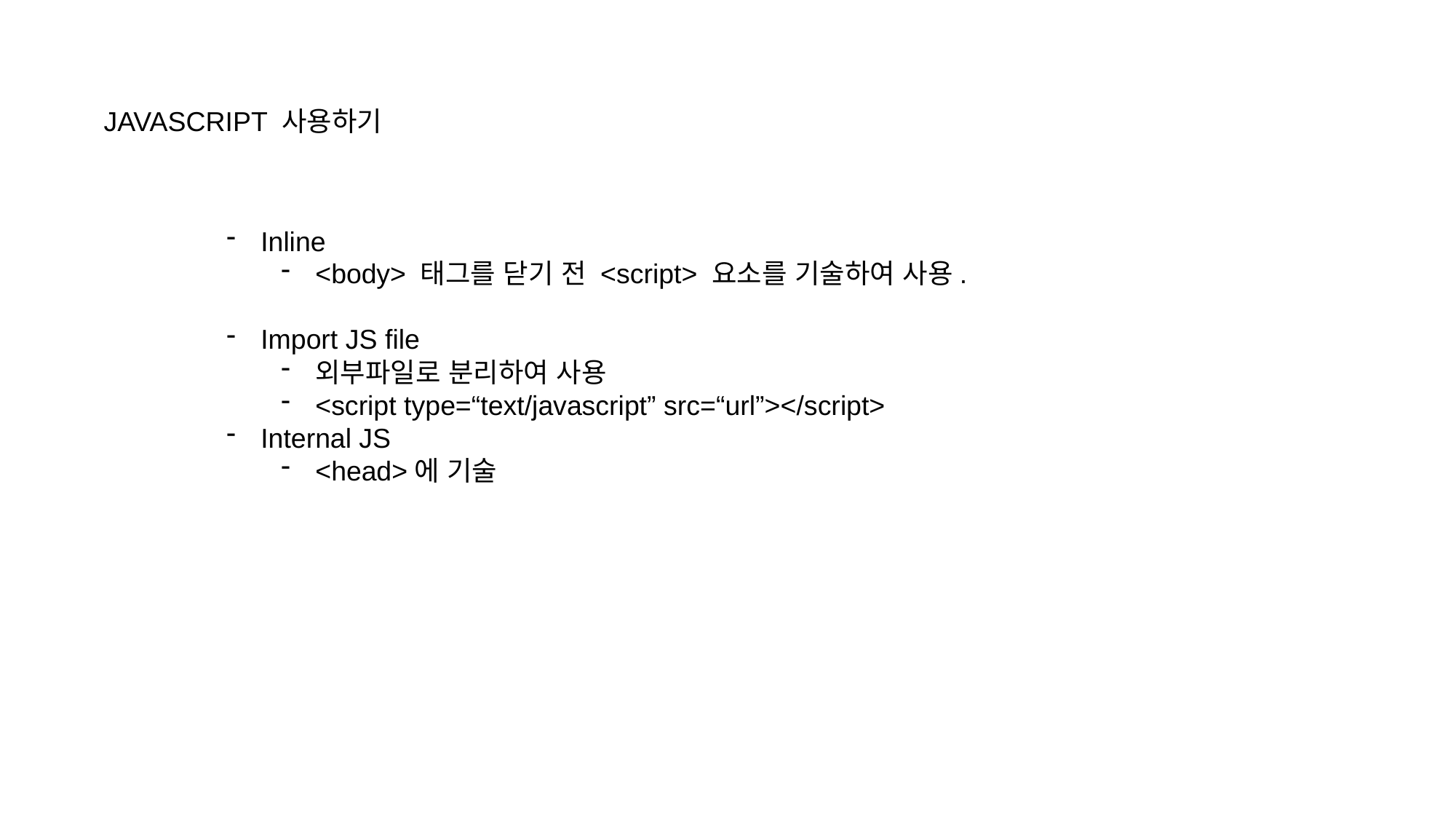

JAVASCRIPT 사용하기

Inline
<body> 태그를 닫기 전 <script> 요소를 기술하여 사용.

Import JS file
외부파일로 분리하여 사용
<script type=“text/javascript” src=“url”></script>
Internal JS
<head>에 기술